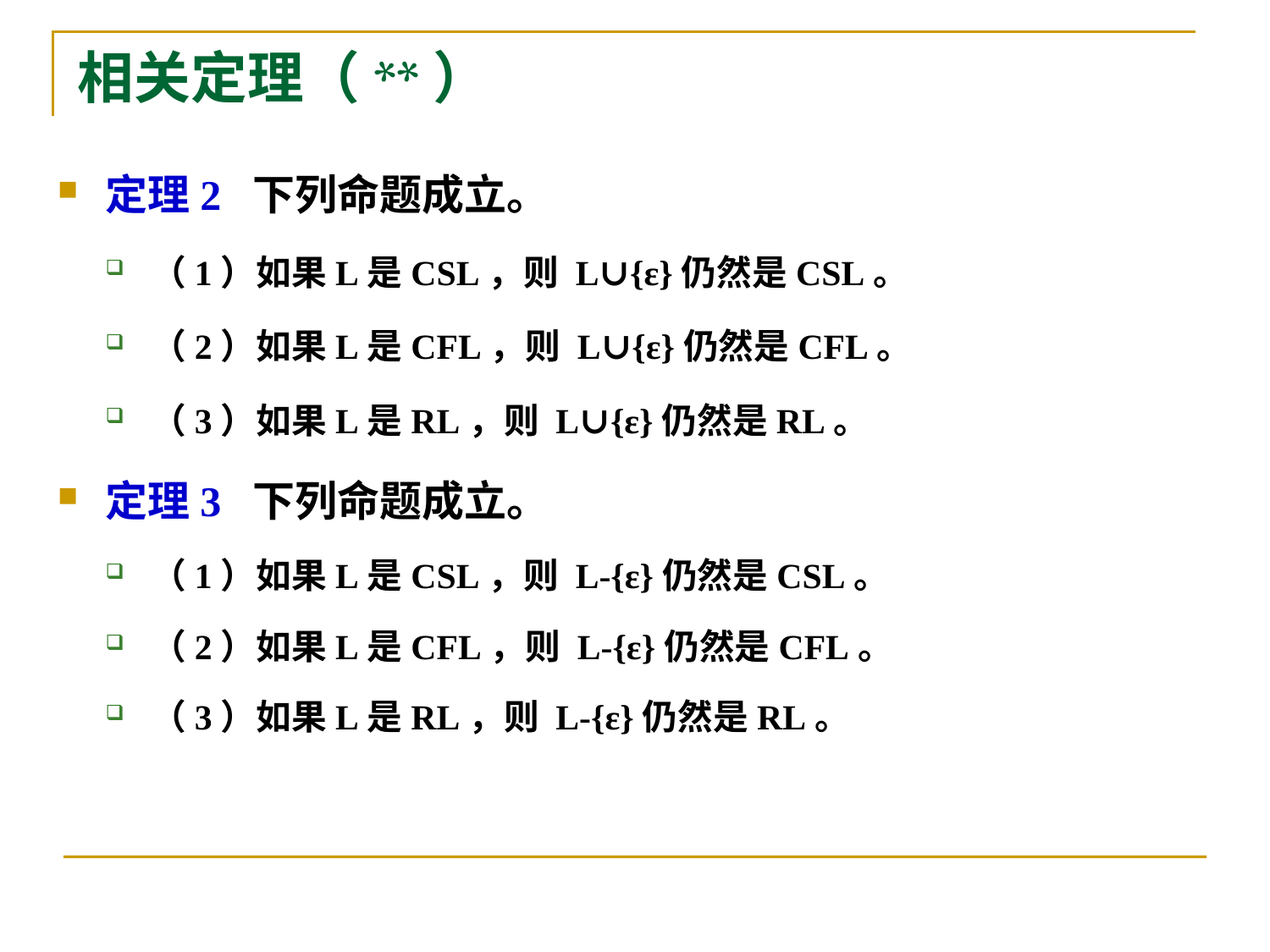

# 相关定理（**）
定理2  下列命题成立。
（1）如果L是CSL，则 L∪{ε}仍然是CSL。
（2）如果L是CFL，则 L∪{ε}仍然是CFL。
（3）如果L是RL，则 L∪{ε}仍然是RL。
定理3  下列命题成立。
（1）如果L是CSL，则 L-{ε}仍然是CSL。
（2）如果L是CFL，则 L-{ε}仍然是CFL。
（3）如果L是RL，则 L-{ε}仍然是RL。
126